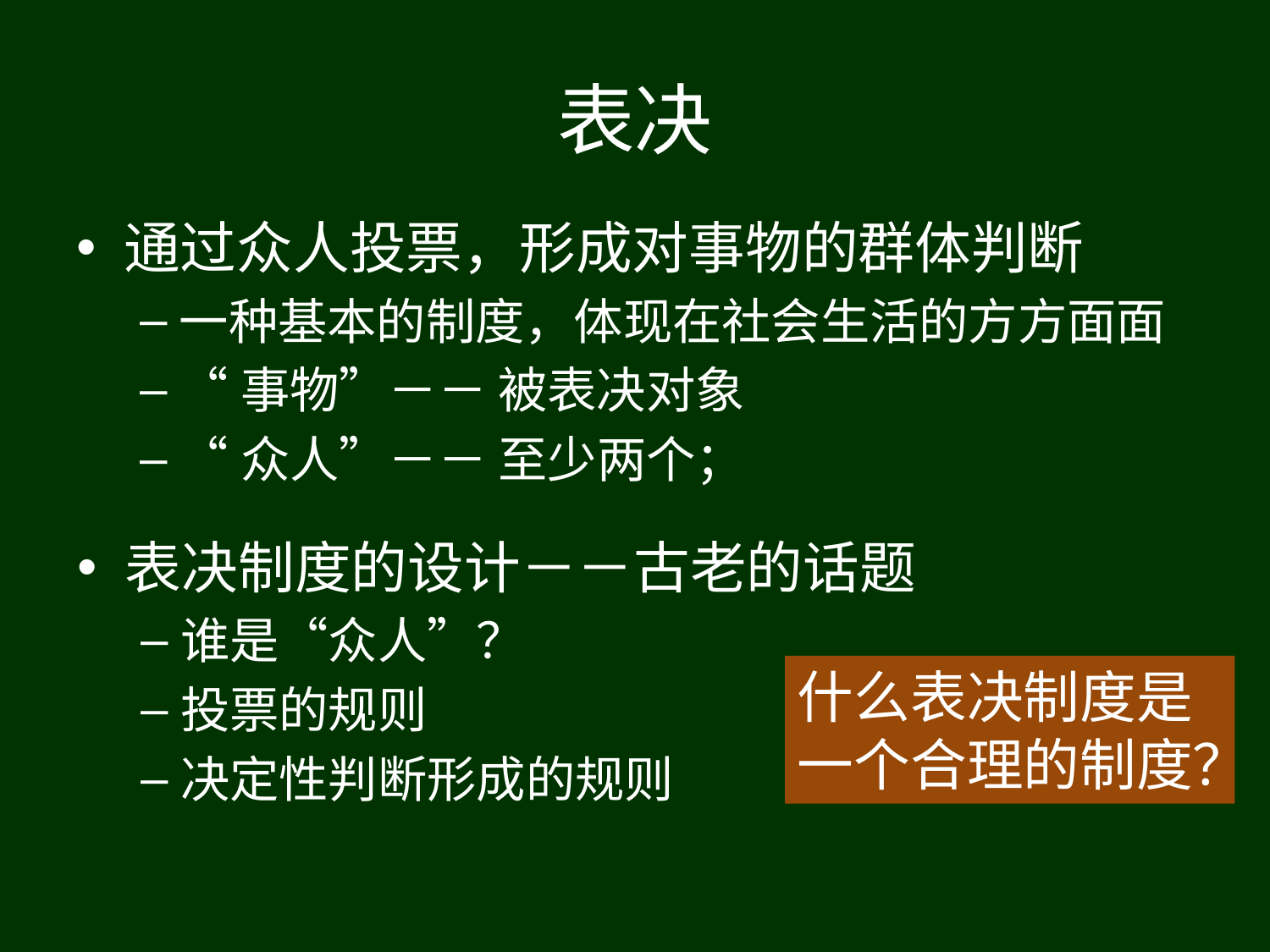

# 表决
通过众人投票，形成对事物的群体判断
一种基本的制度，体现在社会生活的方方面面
“事物”－－ 被表决对象
“众人”－－ 至少两个；
表决制度的设计－－古老的话题
谁是“众人”？
投票的规则
决定性判断形成的规则
什么表决制度是一个合理的制度？